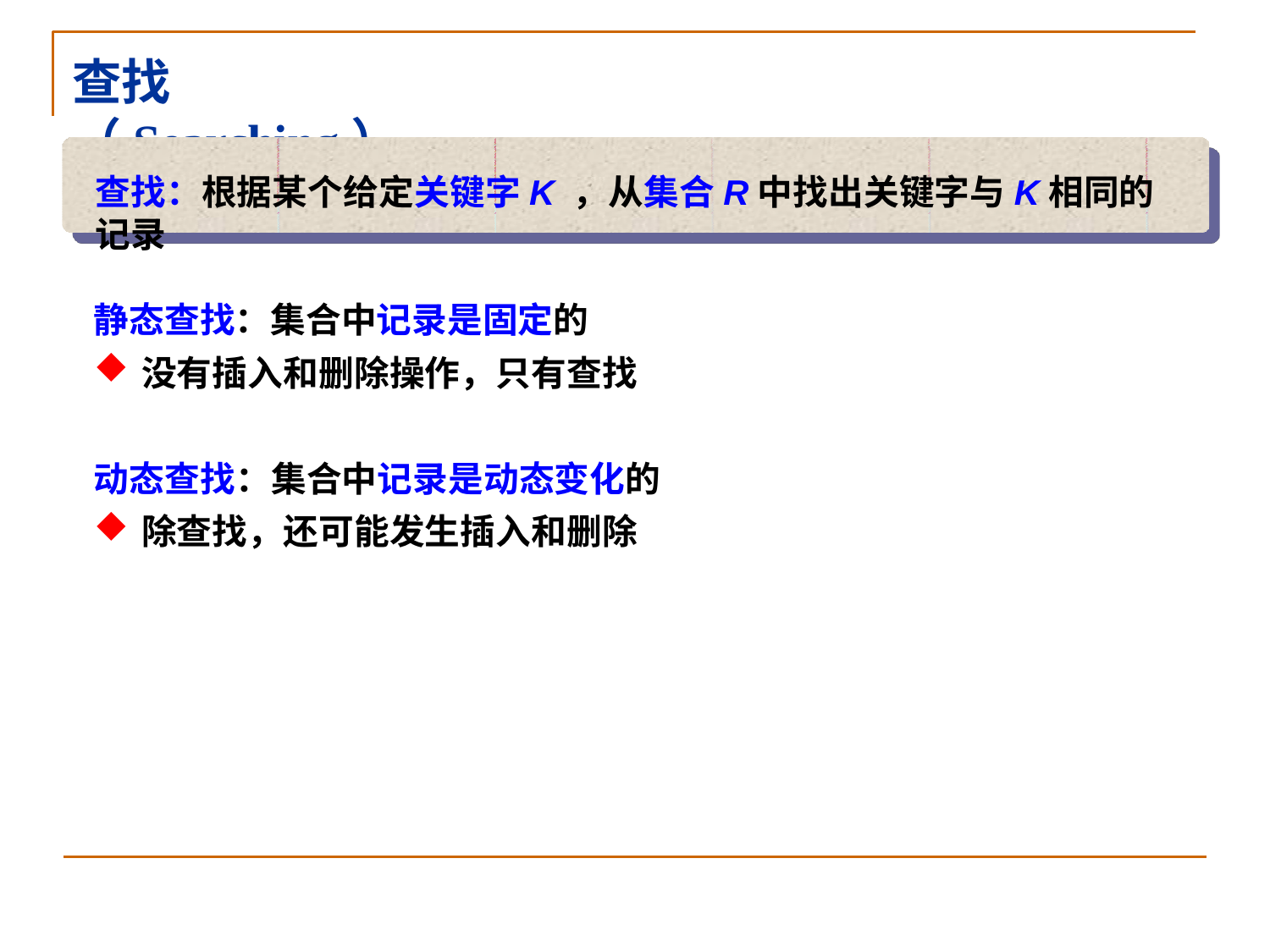

# 查找（Searching）

查找：根据某个给定关键字K ，从集合R中找出关键字与K相同的记录
静态查找：集合中记录是固定的
没有插入和删除操作，只有查找

动态查找：集合中记录是动态变化的
除查找，还可能发生插入和删除